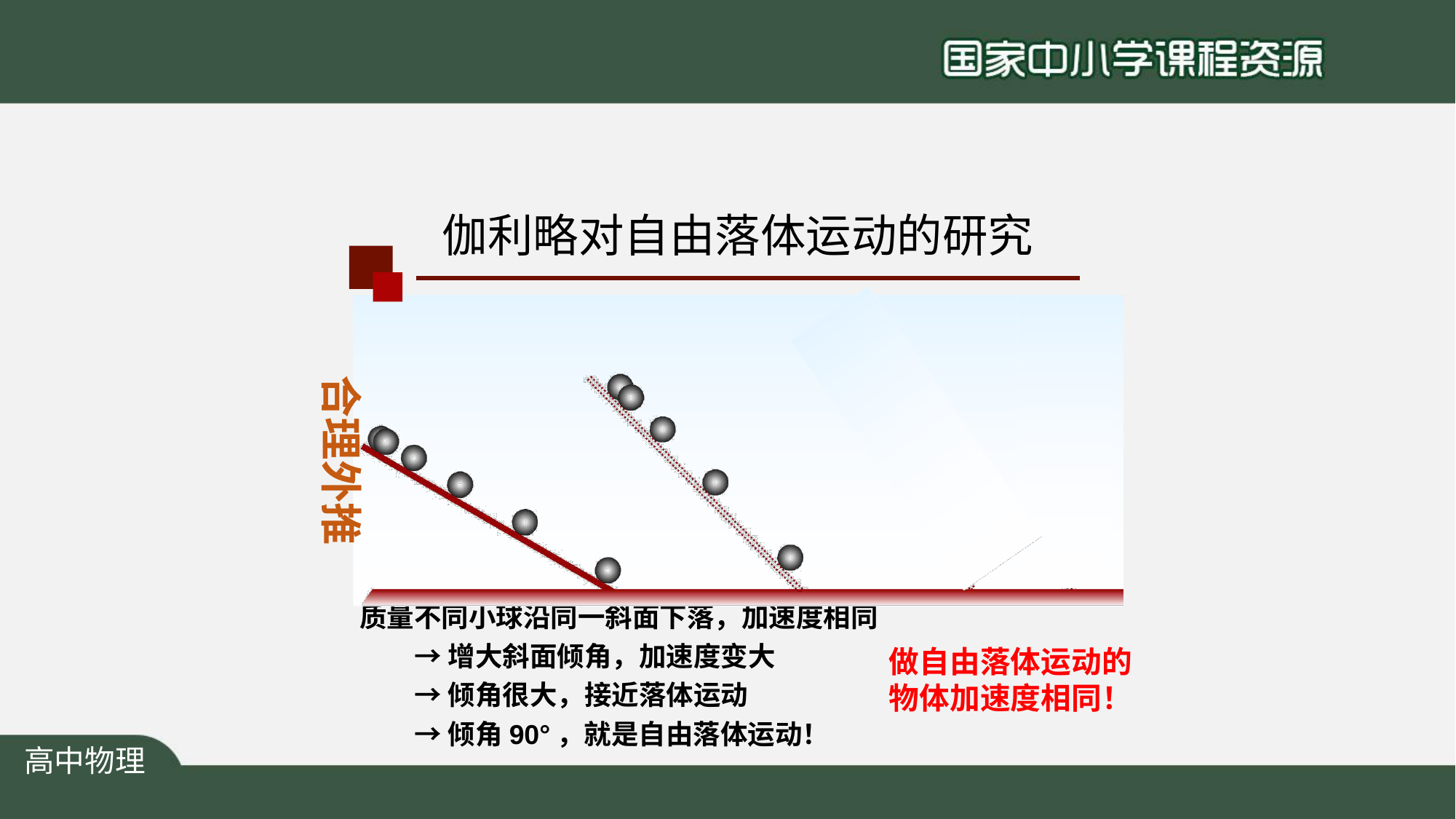

# 伽利略对自由落体运动的研究

合理外推
质量不同小球沿同一斜面下落，加速度相同
→增大斜面倾角，加速度变大
→倾角很大，接近落体运动
→倾角90°，就是自由落体运动！
做自由落体运动的 物体加速度相同！
高中物理